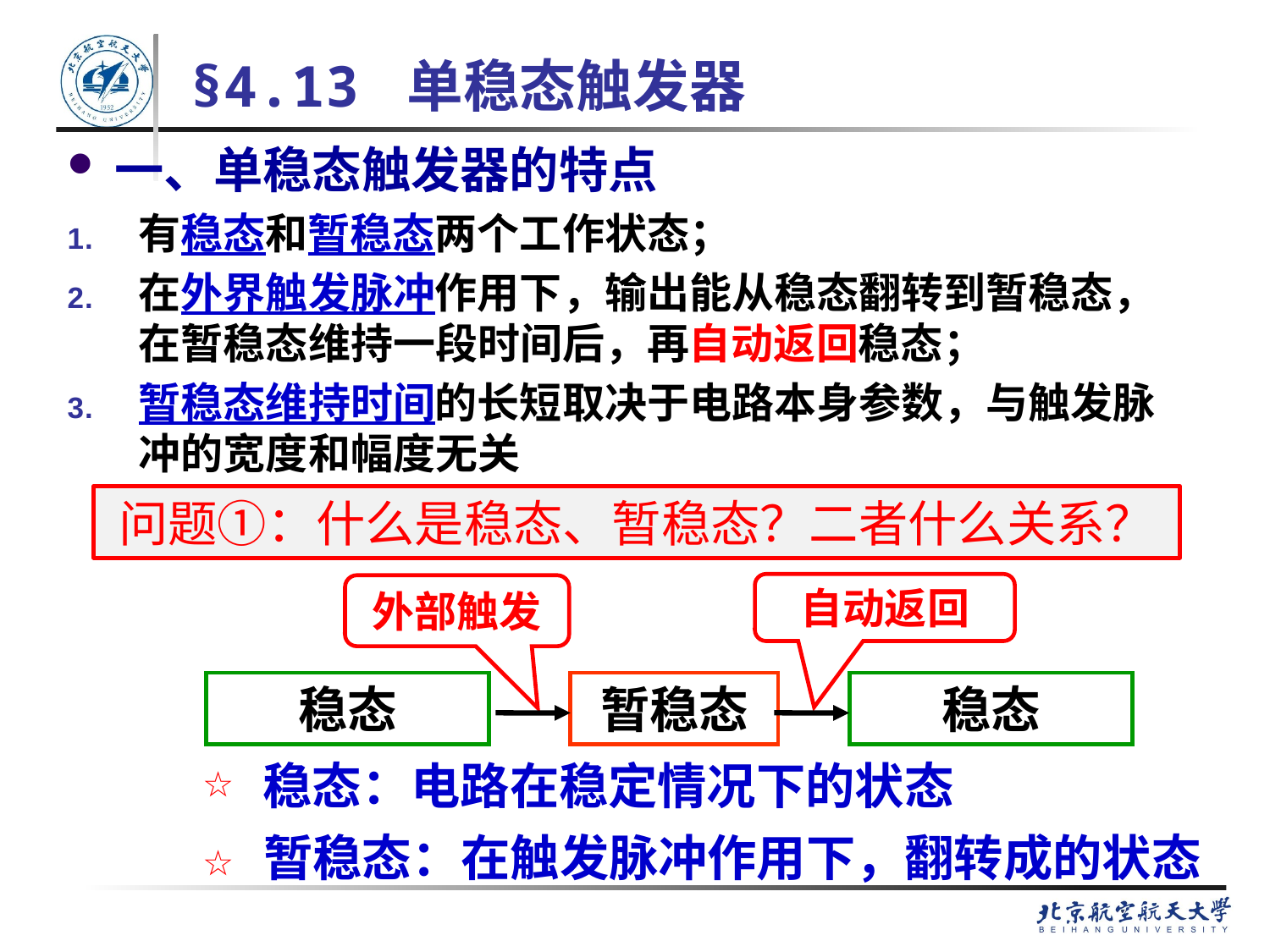

# §4.13 单稳态触发器
一、单稳态触发器的特点
有稳态和暂稳态两个工作状态；
在外界触发脉冲作用下，输出能从稳态翻转到暂稳态，在暂稳态维持一段时间后，再自动返回稳态；
暂稳态维持时间的长短取决于电路本身参数，与触发脉冲的宽度和幅度无关

问题①：什么是稳态、暂稳态？二者什么关系？
自动返回
外部触发
稳态
暂稳态
稳态

☆
稳态：电路在稳定情况下的状态
☆
暂稳态：在触发脉冲作用下，翻转成的状态
9